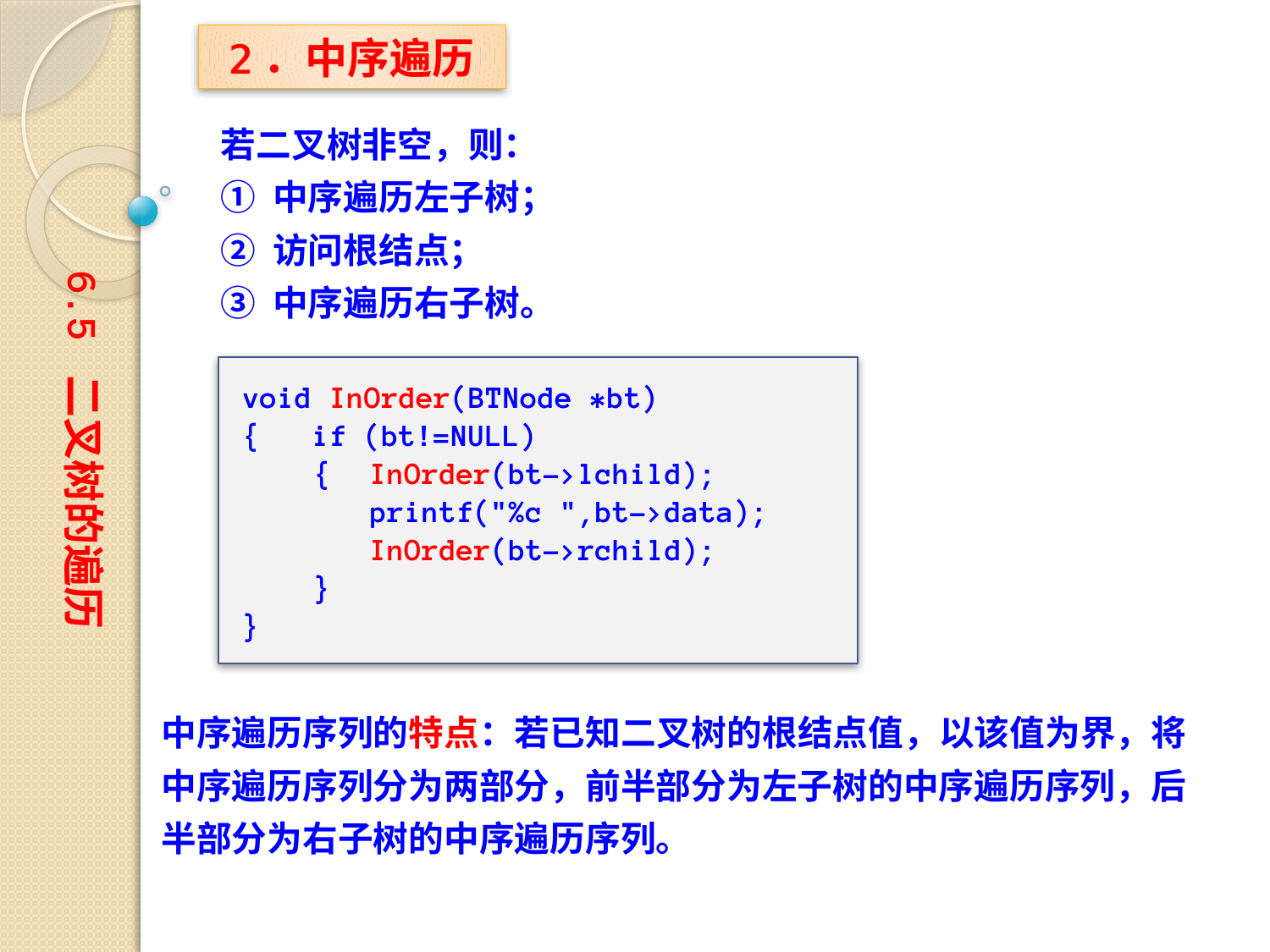

2．中序遍历
若二叉树非空，则：
① 中序遍历左子树；
② 访问根结点；
③ 中序遍历右子树。
6.5 二叉树的遍历
void InOrder(BTNode *bt)
{   if (bt!=NULL)
　　{	InOrder(bt->lchild);
	printf("%c ",bt->data);
	InOrder(bt->rchild);
　　}
}
中序遍历序列的特点：若已知二叉树的根结点值，以该值为界，将中序遍历序列分为两部分，前半部分为左子树的中序遍历序列，后半部分为右子树的中序遍历序列。